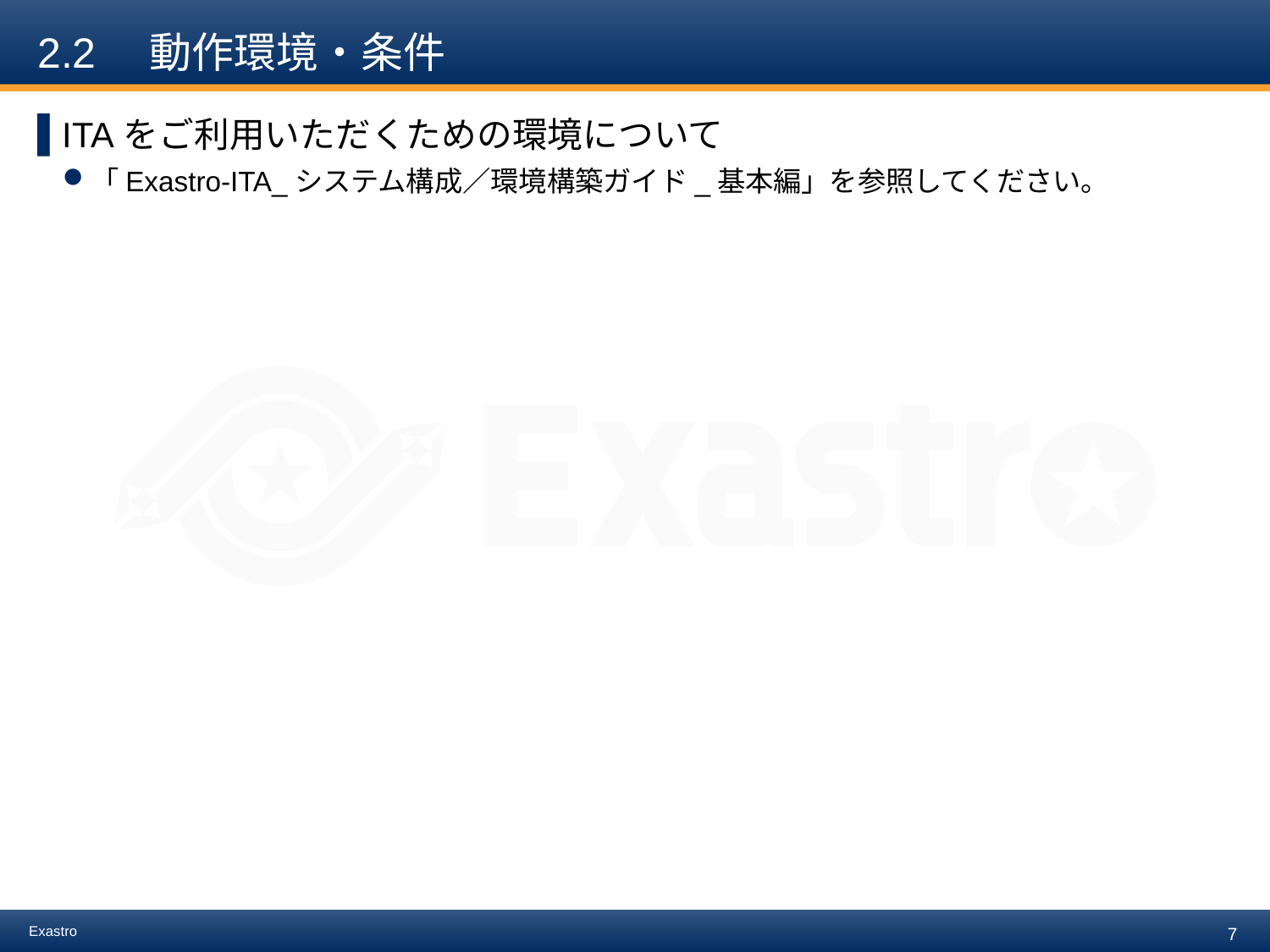

# 2.2　動作環境・条件
ITAをご利用いただくための環境について
「Exastro-ITA_システム構成／環境構築ガイド_基本編」を参照してください。